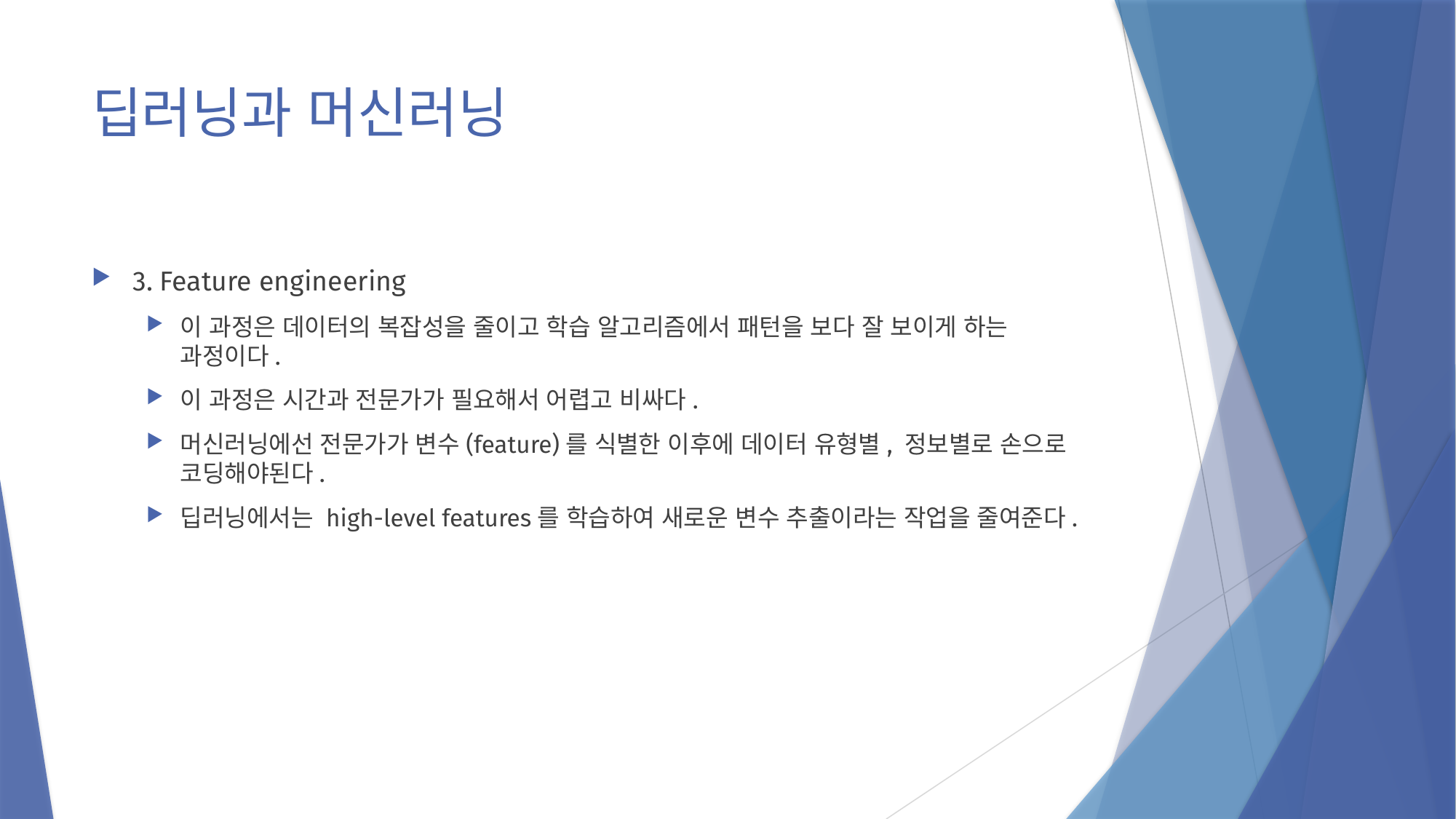

# 딥러닝과 머신러닝
3. Feature engineering
이 과정은 데이터의 복잡성을 줄이고 학습 알고리즘에서 패턴을 보다 잘 보이게 하는 과정이다.
이 과정은 시간과 전문가가 필요해서 어렵고 비싸다.
머신러닝에선 전문가가 변수(feature)를 식별한 이후에 데이터 유형별, 정보별로 손으로 코딩해야된다.
딥러닝에서는 high-level features를 학습하여 새로운 변수 추출이라는 작업을 줄여준다.